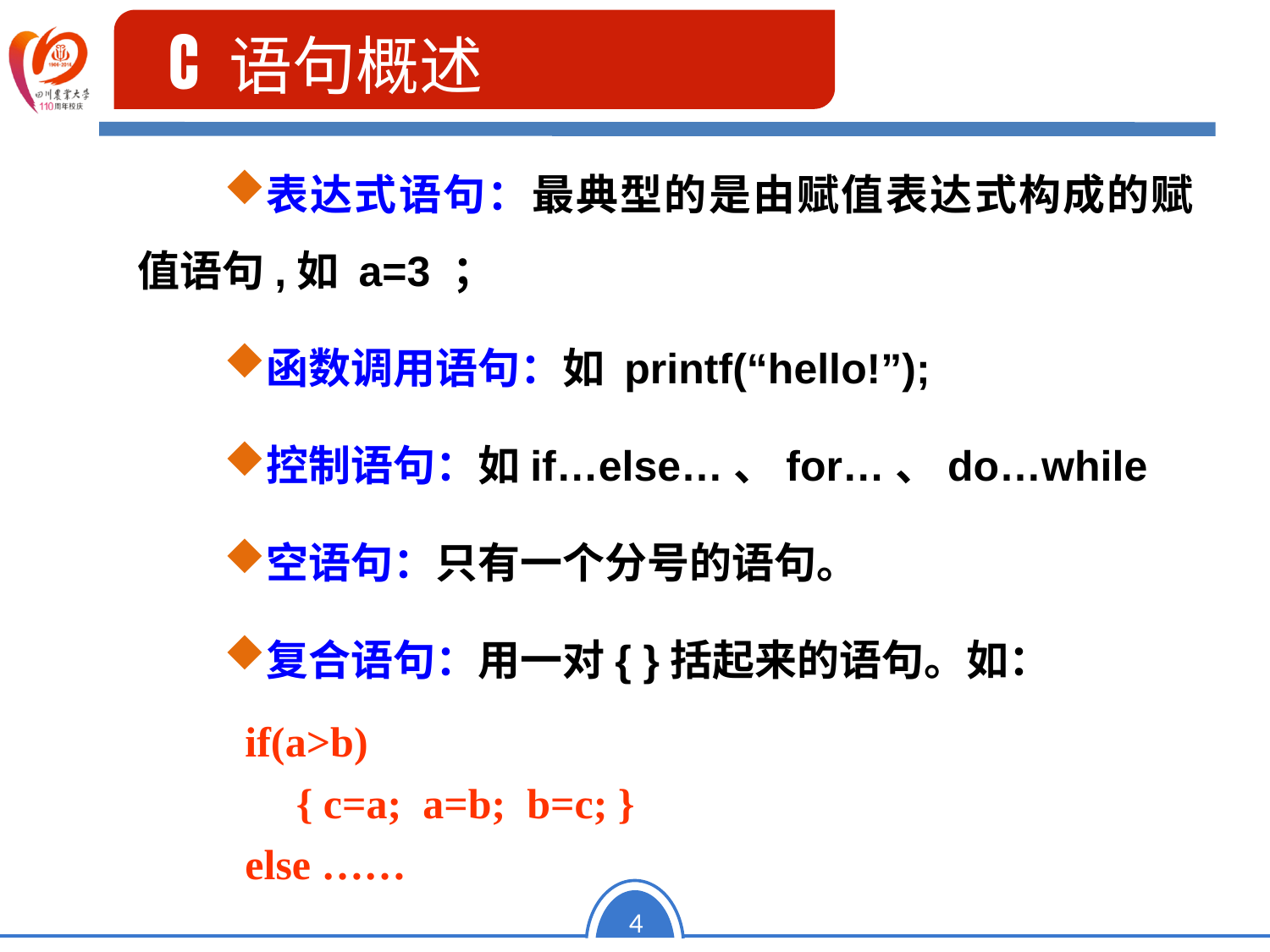

C 语句概述
表达式语句：最典型的是由赋值表达式构成的赋值语句,如 a=3 ；
函数调用语句：如 printf(“hello!”);
控制语句：如if…else…、for…、do…while
空语句：只有一个分号的语句。
复合语句：用一对{ }括起来的语句。如：
  if(a>b)
	   { c=a;  a=b;  b=c; }
  else ……